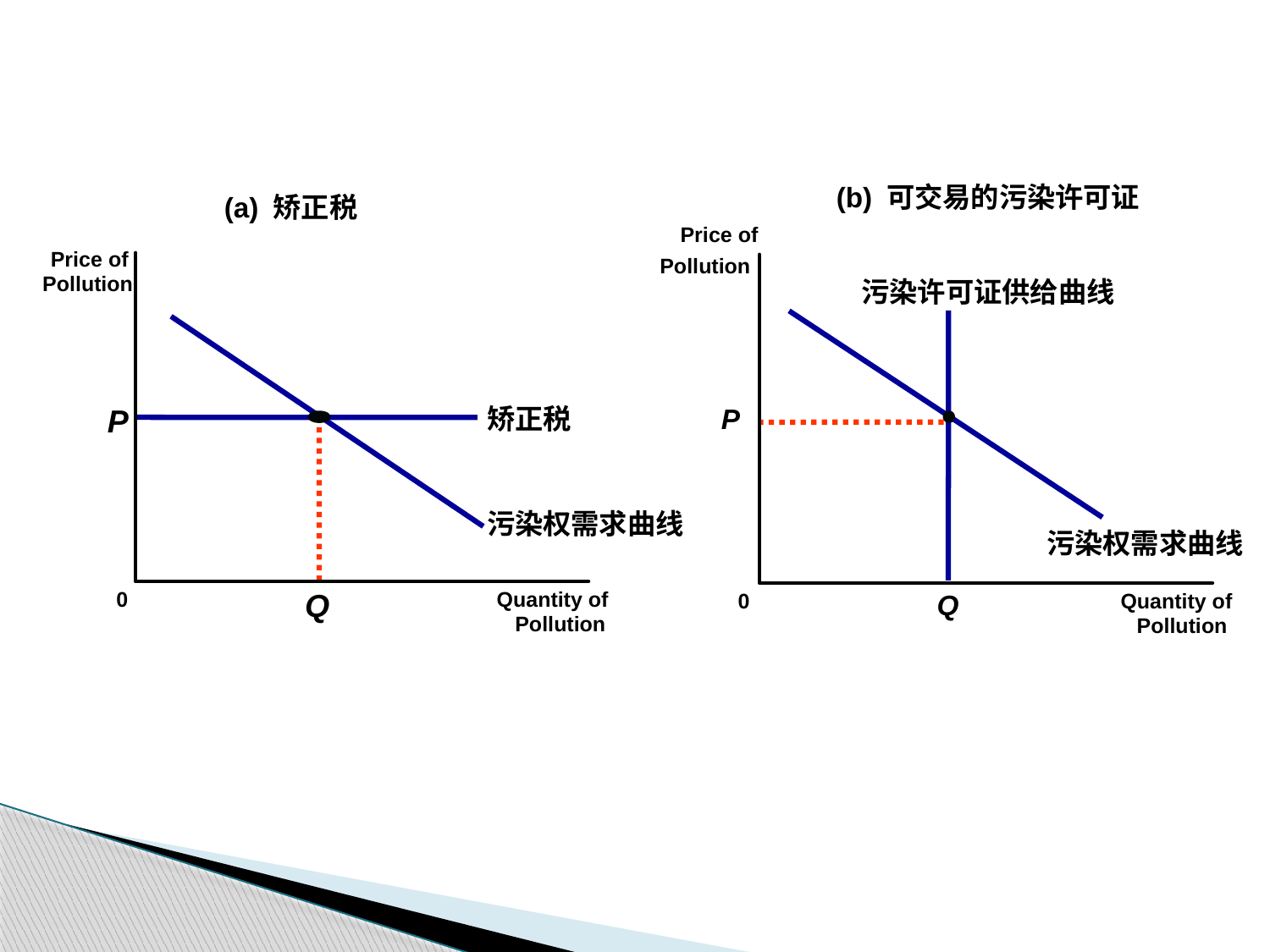

(b) 可交易的污染许可证
(a) 矫正税
Price of
Price of

Pollution

Pollution
污染许可证供给曲线

P
P
矫正税

污染权需求曲线
污染权需求曲线
0
Quantity of
Q
0
Q
Quantity of
Pollution
Pollution